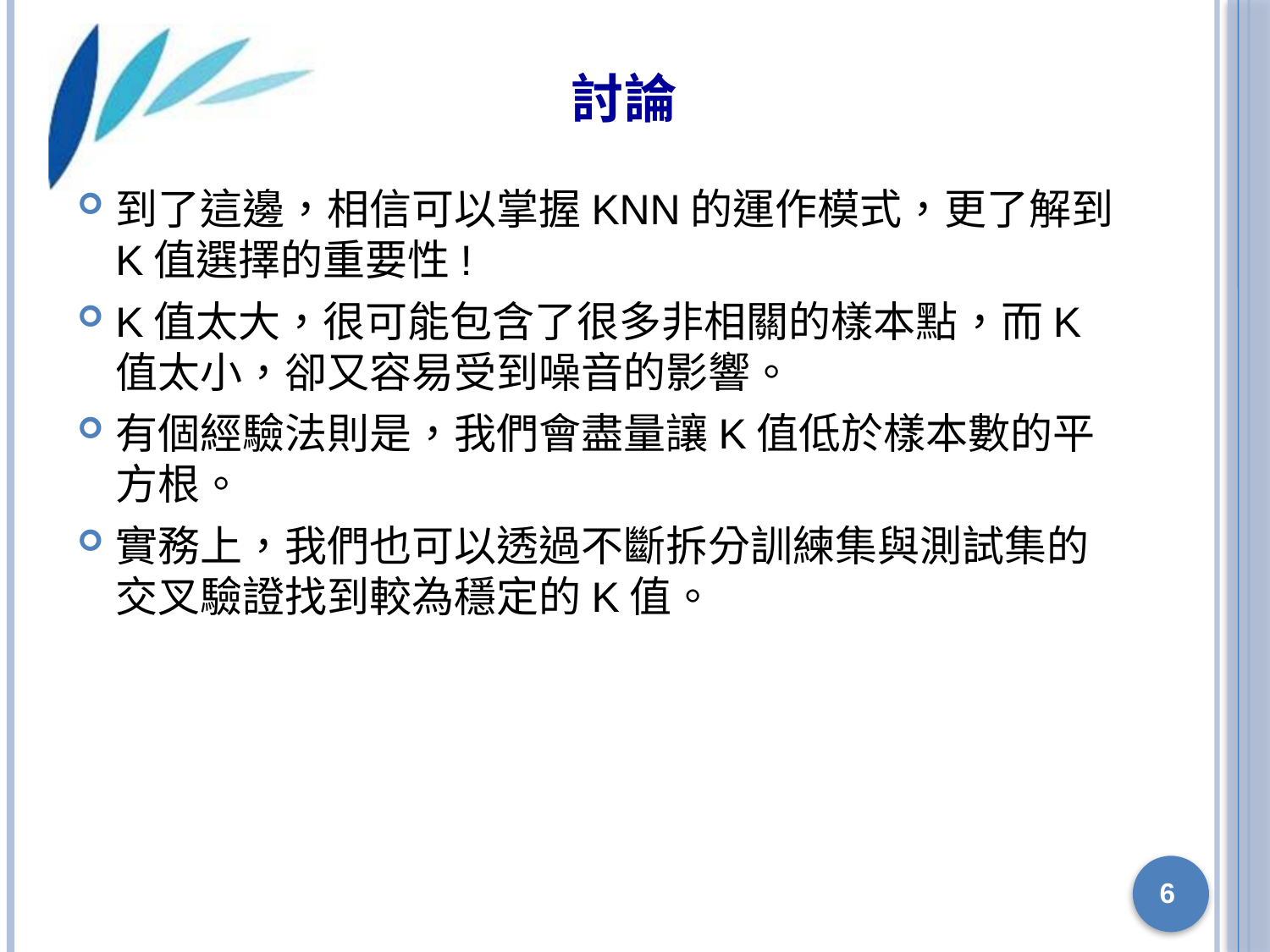

# 討論
到了這邊，相信可以掌握KNN的運作模式，更了解到K值選擇的重要性!
K值太大，很可能包含了很多非相關的樣本點，而K值太小，卻又容易受到噪音的影響。
有個經驗法則是，我們會盡量讓K值低於樣本數的平方根。
實務上，我們也可以透過不斷拆分訓練集與測試集的交叉驗證找到較為穩定的K值。
6